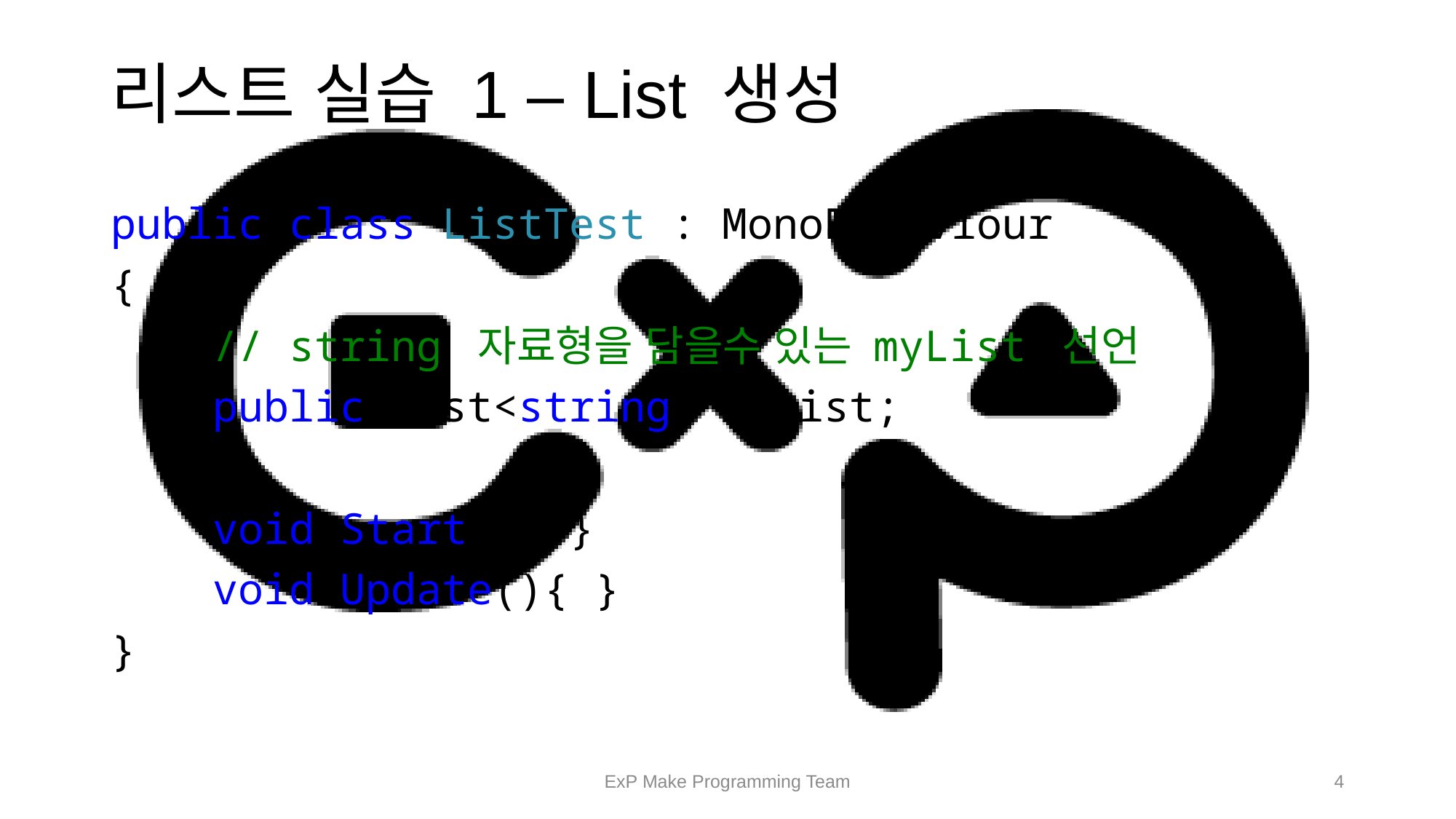

# 리스트 실습 1 – List 생성

public class ListTest : MonoBehaviour
{
    // string 자료형을 담을수 있는 myList 선언
    public List<string> myList;

    void Start(){ }
    void Update(){ }
}
ExP Make Programming Team
4